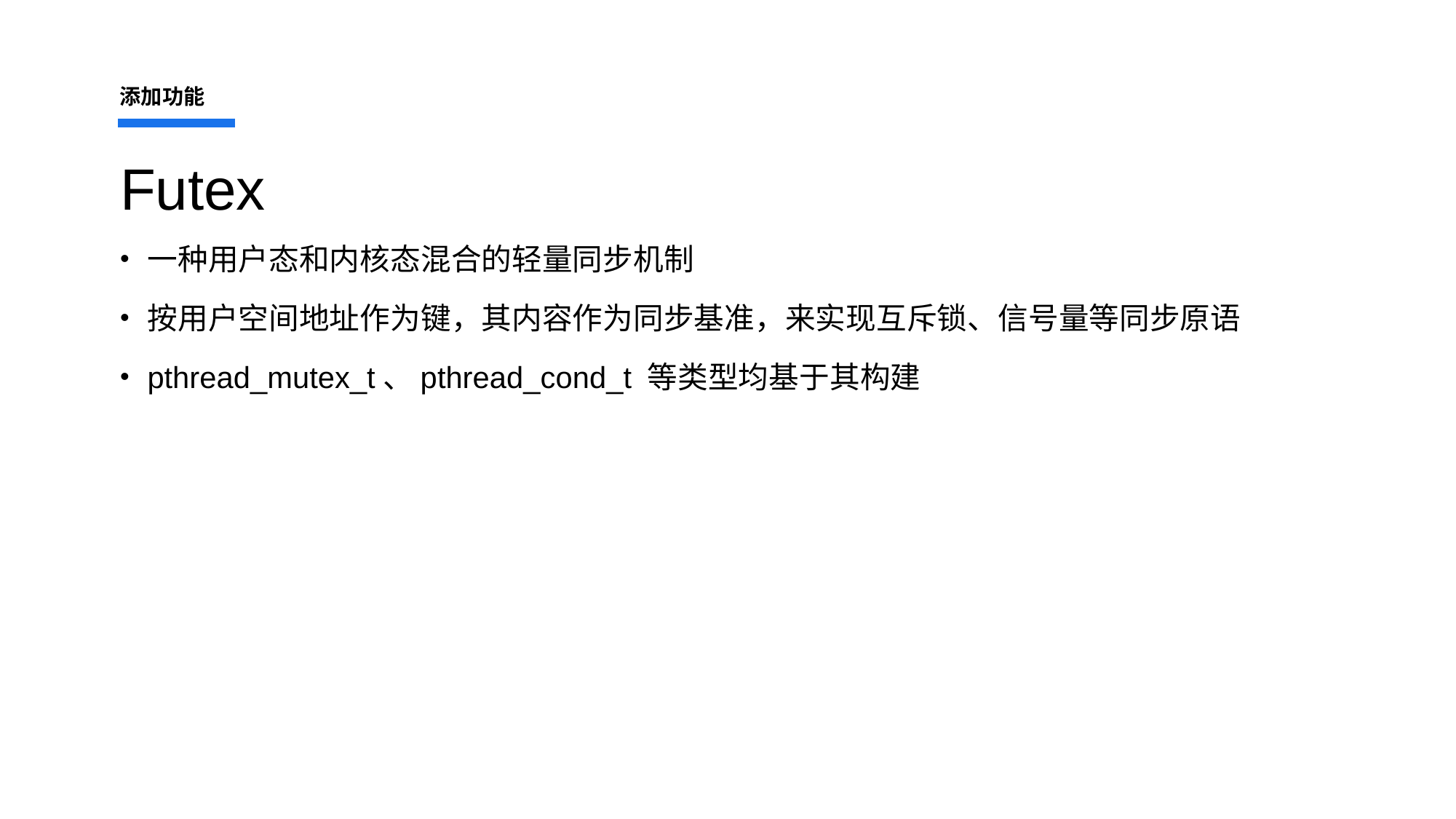

添加功能
# Futex
一种用户态和内核态混合的轻量同步机制
按用户空间地址作为键，其内容作为同步基准，来实现互斥锁、信号量等同步原语
pthread_mutex_t、pthread_cond_t 等类型均基于其构建
20